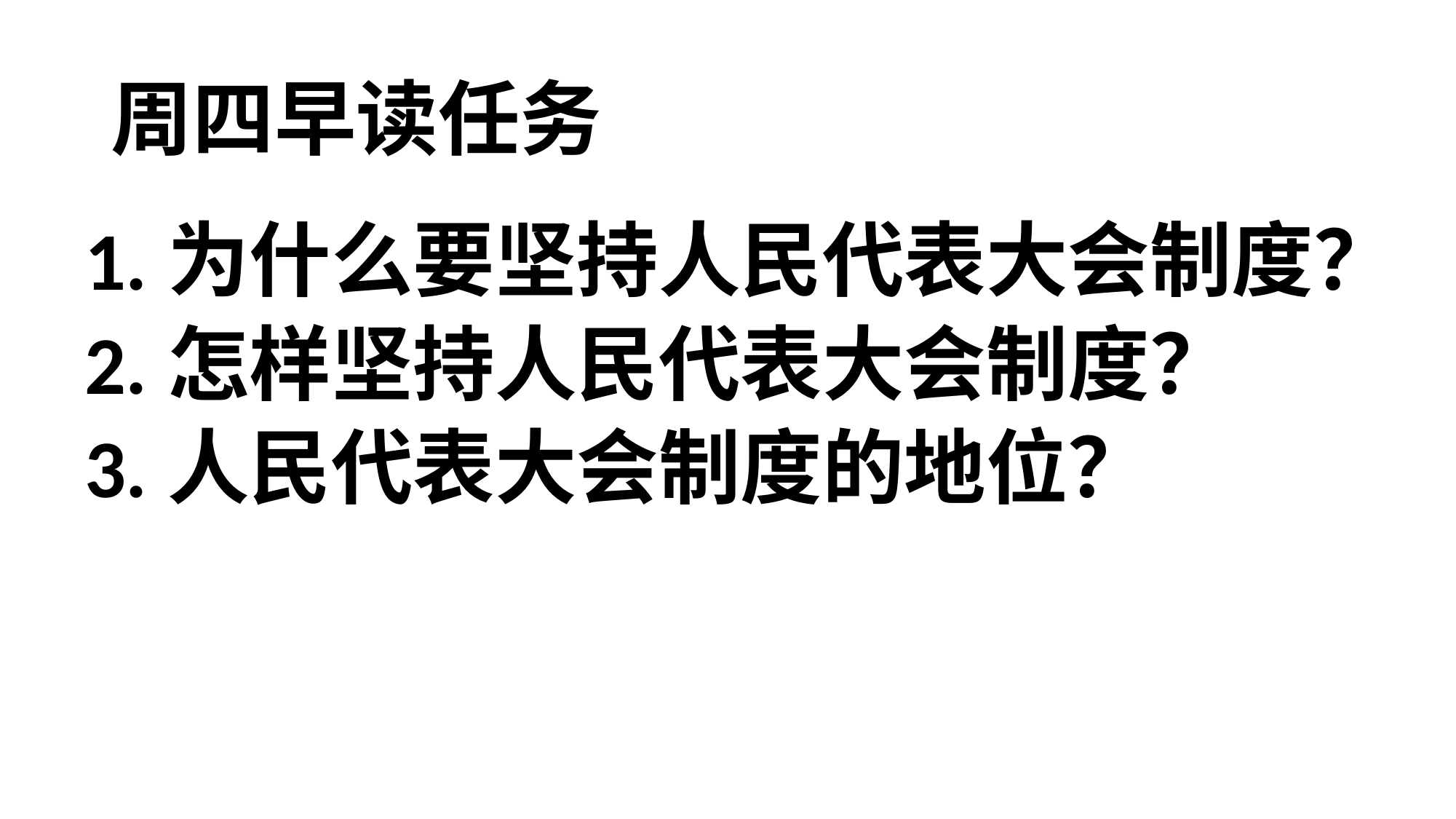

# 周四早读任务
1.为什么要坚持人民代表大会制度？
2.怎样坚持人民代表大会制度？
3.人民代表大会制度的地位？